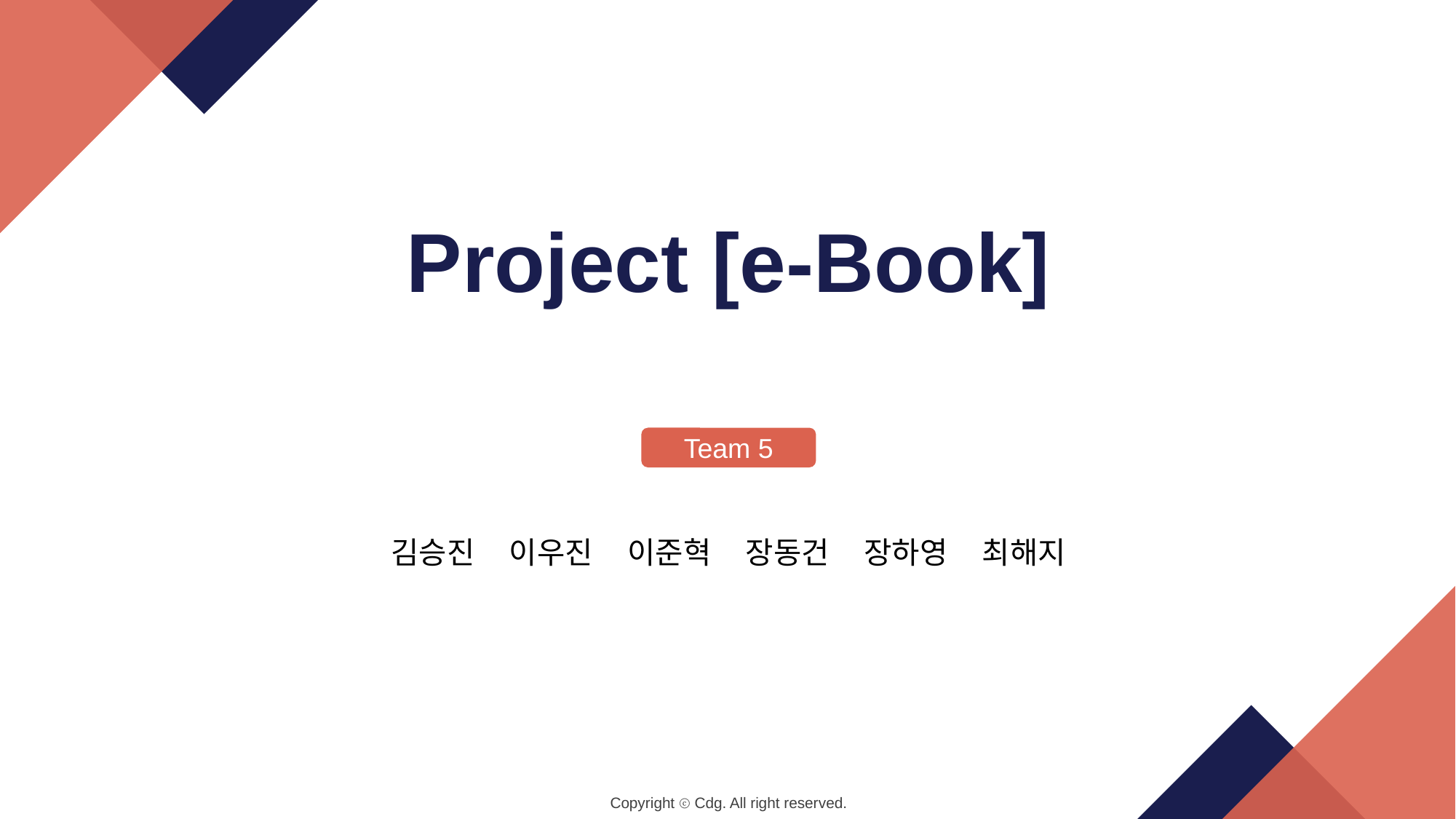

Project [e-Book]
Team 5
김승진    이우진    이준혁    장동건    장하영    최해지

Copyright ⓒ Cdg. All right reserved.